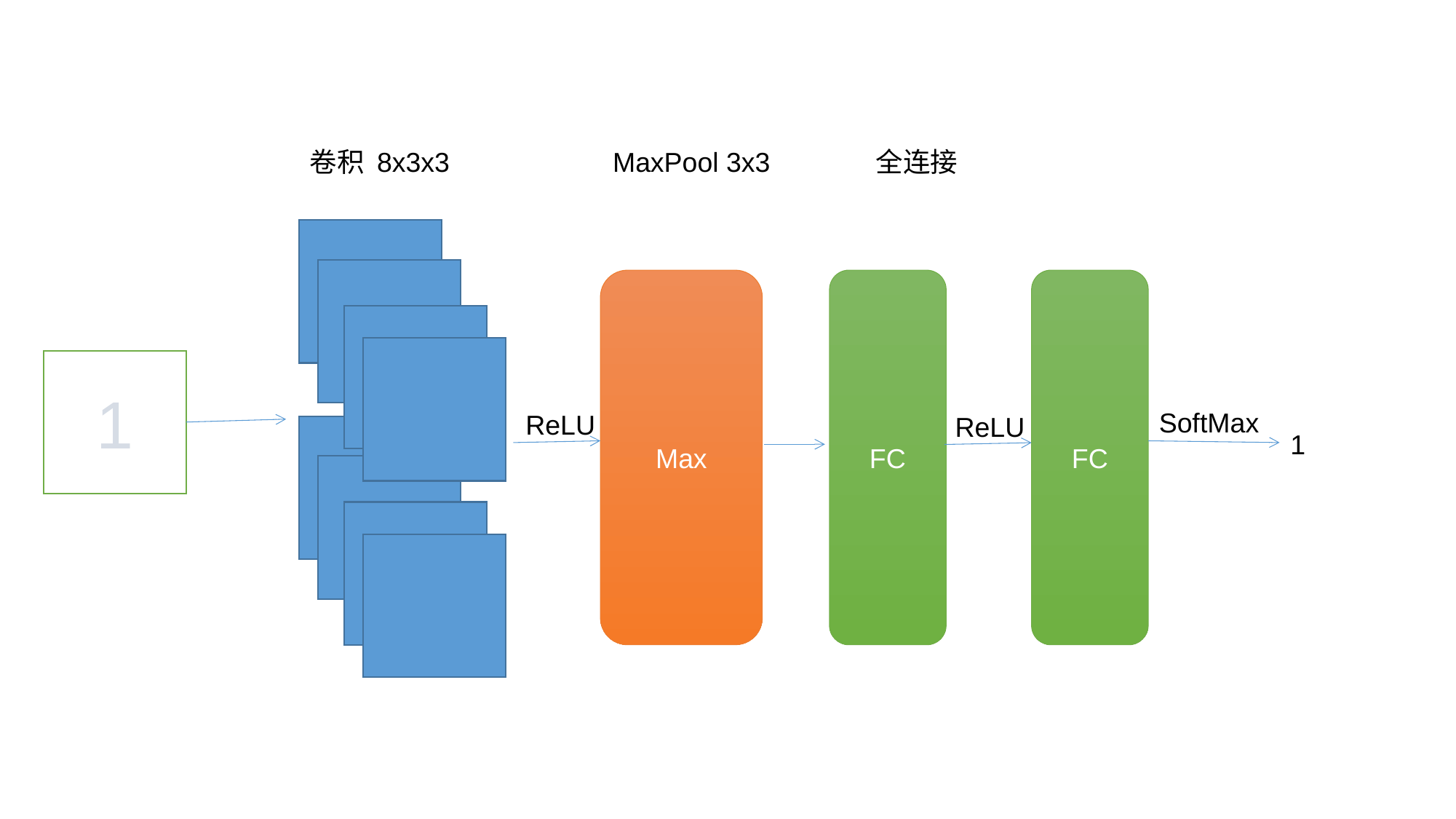

卷积 8x3x3
MaxPool 3x3
全连接

Max
FC
FC

1
SoftMax
ReLU
ReLU

1